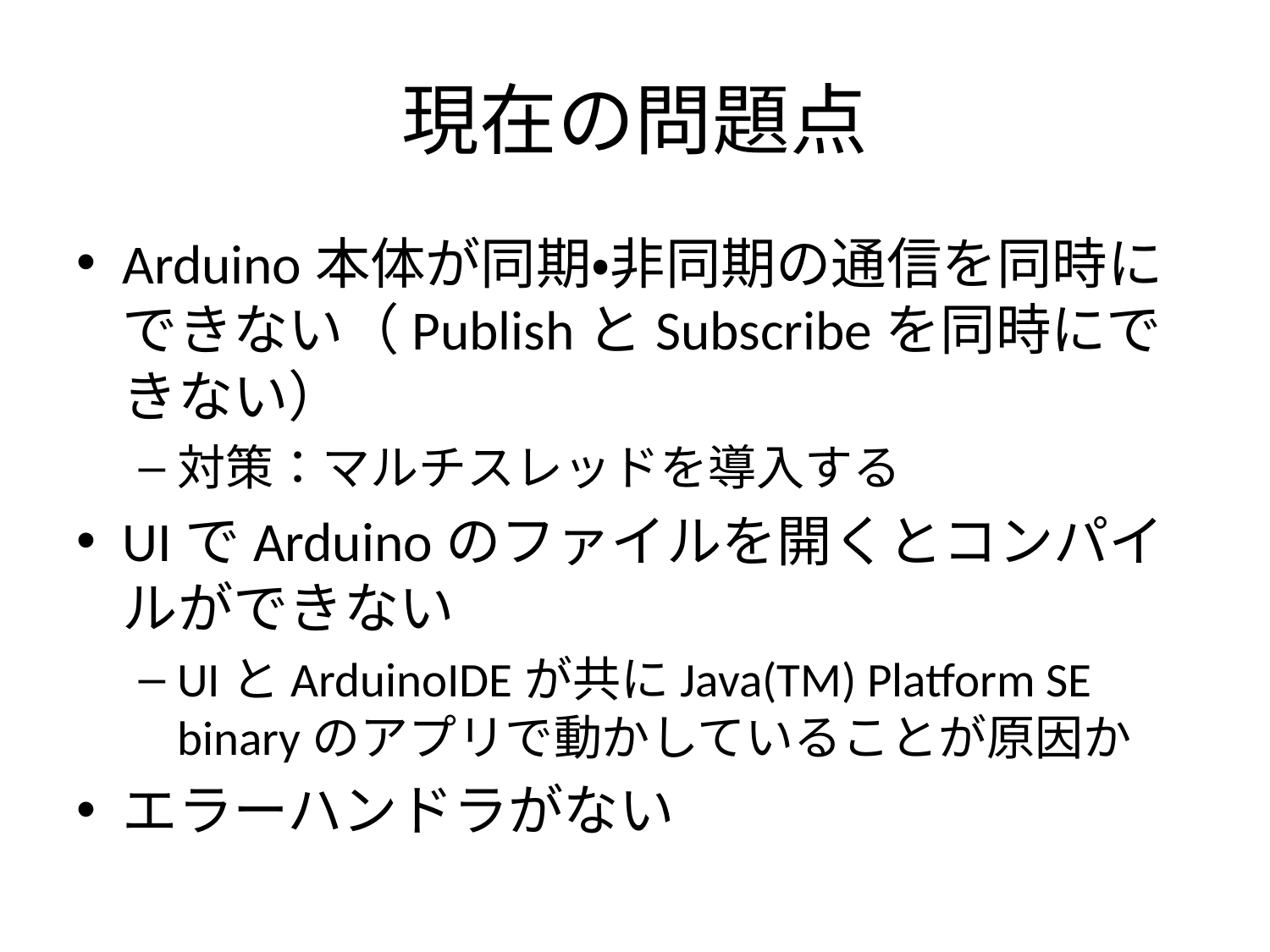

# 現在の問題点
Arduino本体が同期・非同期の通信を同時にできない（PublishとSubscribeを同時にできない）
対策：マルチスレッドを導入する
UIでArduinoのファイルを開くとコンパイルができない
UIとArduinoIDEが共にJava(TM) Platform SE binaryのアプリで動かしていることが原因か
エラーハンドラがない